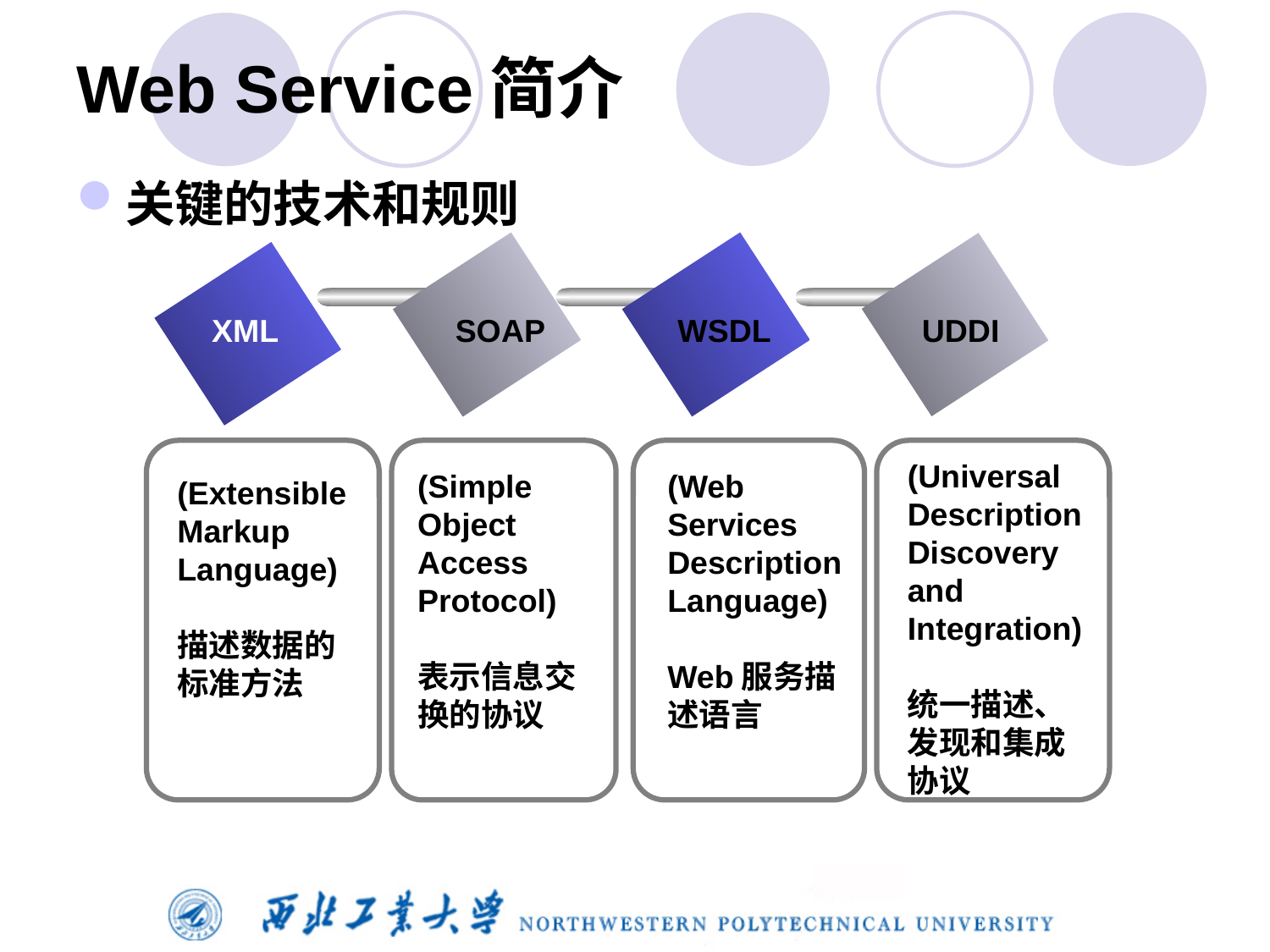

# Web Service简介
关键的技术和规则

XML
SOAP
WSDL
UDDI

(Universal Description Discovery and Integration)

统一描述、发现和集成协议
(Simple Object Access Protocol)

表示信息交换的协议
(Web Services Description Language)

Web服务描述语言
(Extensible Markup Language)

描述数据的标准方法